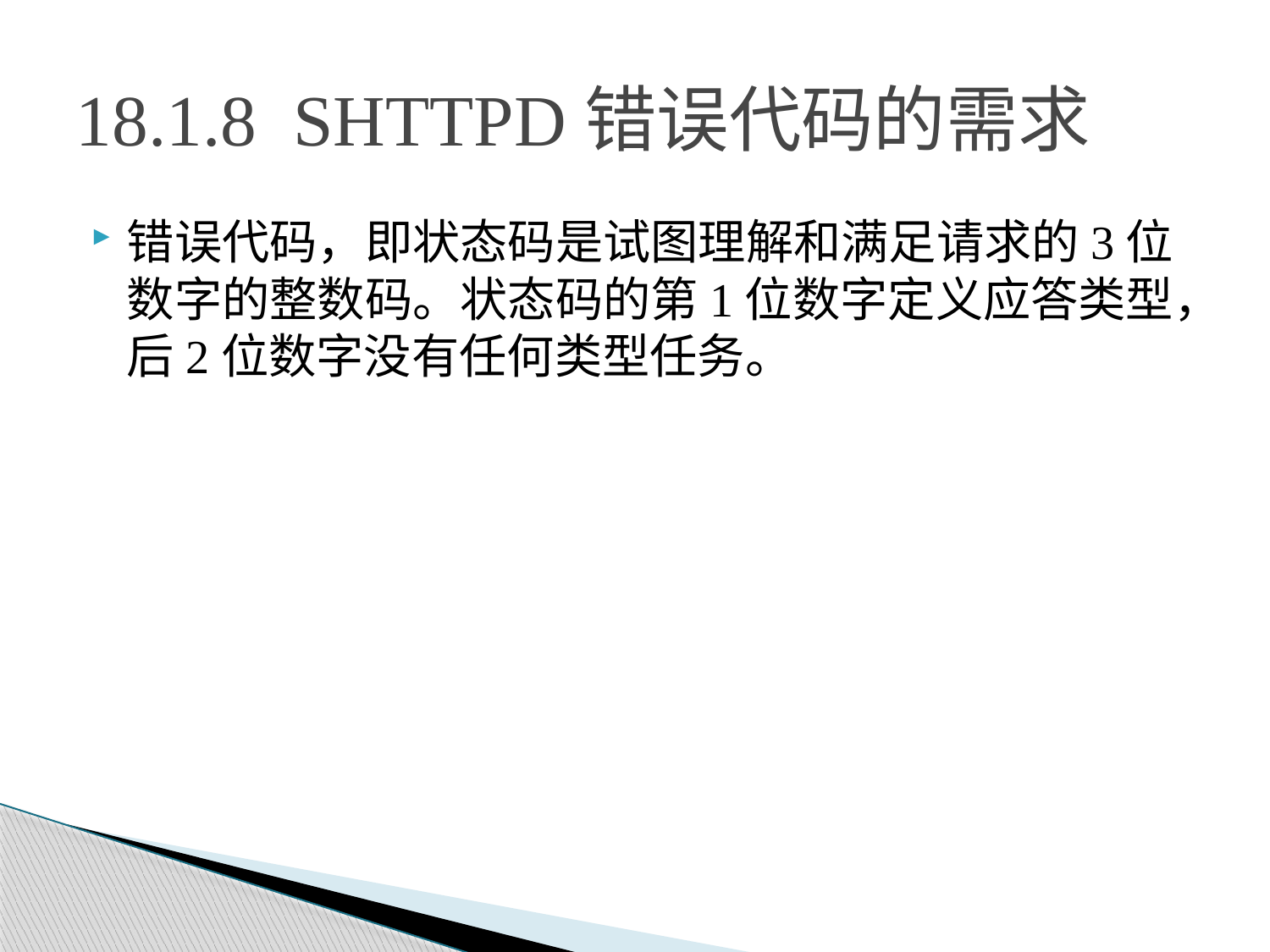

# 18.1.8  SHTTPD错误代码的需求
错误代码，即状态码是试图理解和满足请求的3位数字的整数码。状态码的第1位数字定义应答类型，后2位数字没有任何类型任务。